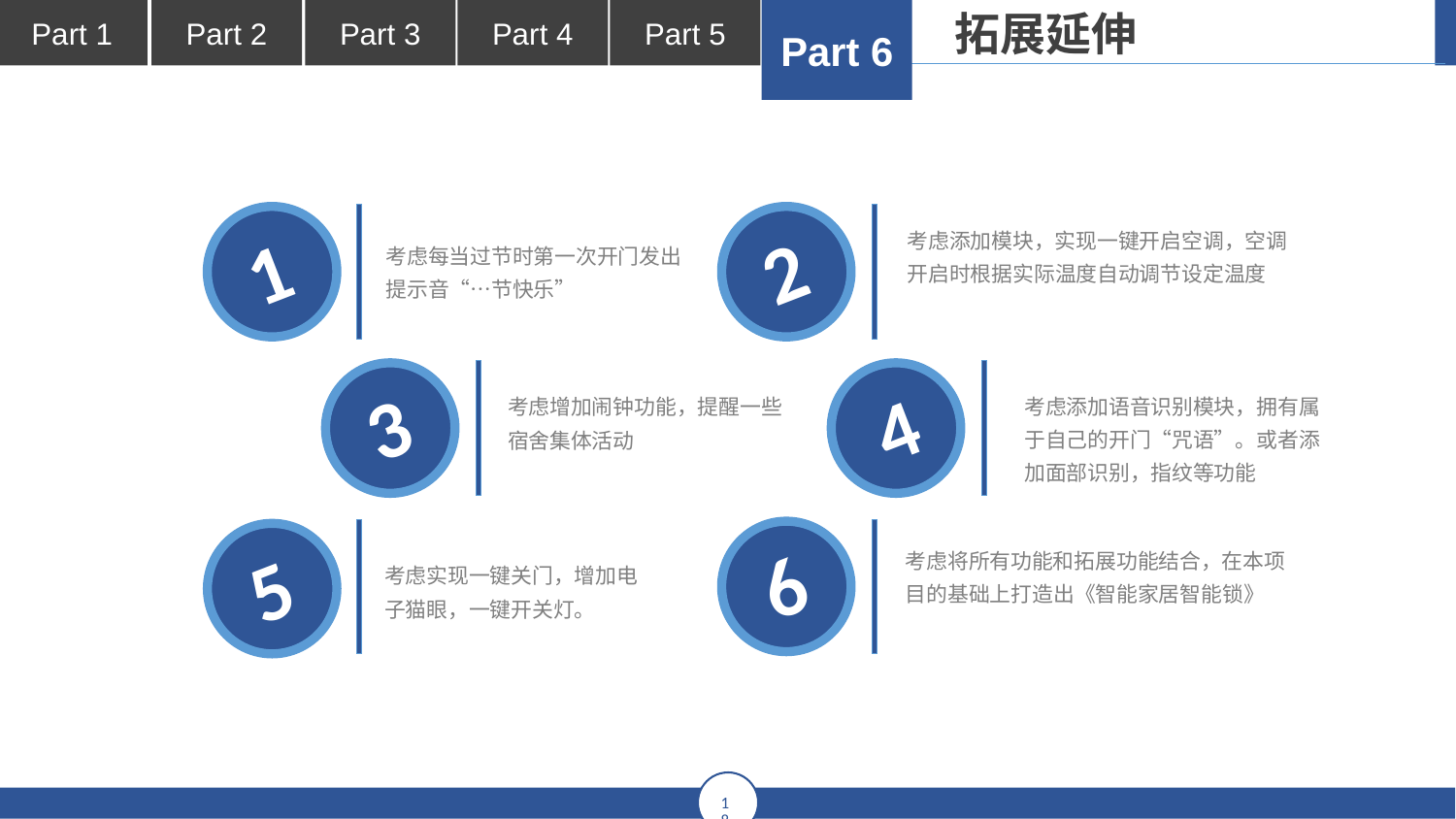

拓展延伸

1

2
考虑添加模块，实现一键开启空调，空调开启时根据实际温度自动调节设定温度
考虑每当过节时第一次开门发出提示音“…节快乐”

3

4
考虑添加语音识别模块，拥有属于自己的开门“咒语”。或者添加面部识别，指纹等功能
考虑增加闹钟功能，提醒一些宿舍集体活动

6

5
考虑将所有功能和拓展功能结合，在本项目的基础上打造出《智能家居智能锁》
考虑实现一键关门，增加电子猫眼，一键开关灯。
延时符